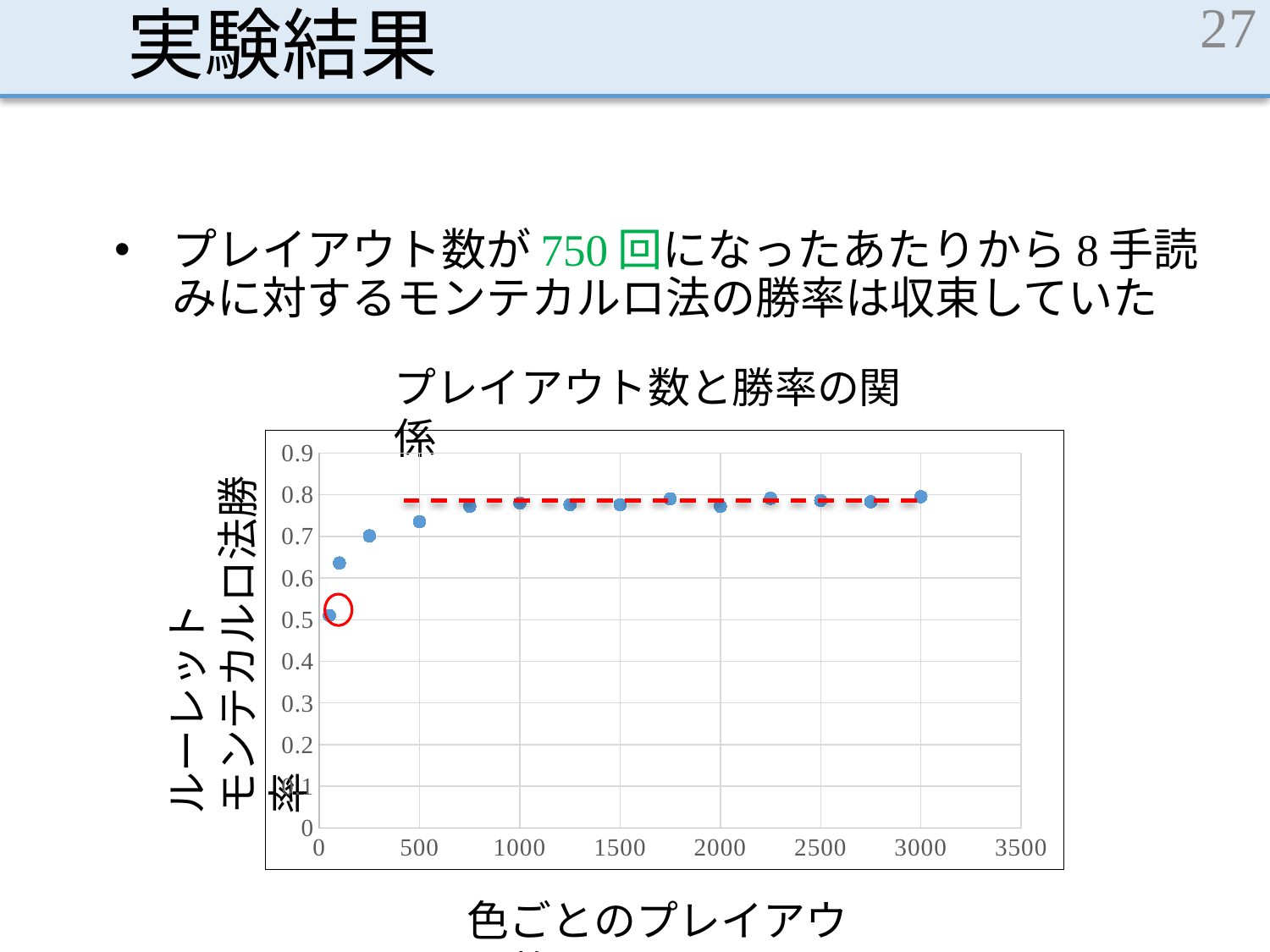

# 実験結果
27

プレイアウト数が750回になったあたりから8手読みに対するモンテカルロ法の勝率は収束していた
プレイアウト数と勝率の関係

### Chart

| Category |  |
|---|---|
ルーレット
モンテカルロ法勝率
色ごとのプレイアウト数